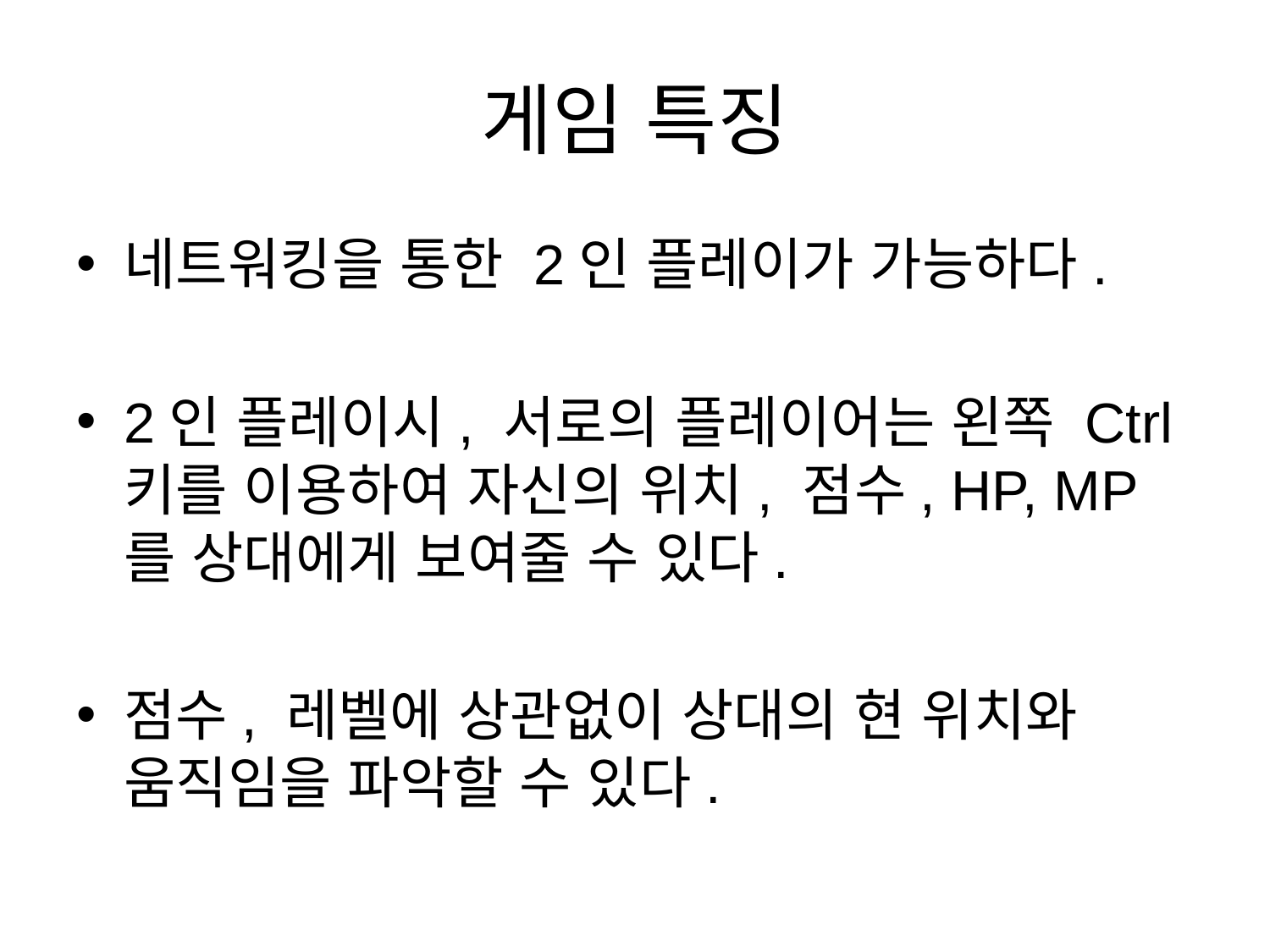

# 게임 특징
네트워킹을 통한 2인 플레이가 가능하다.

2인 플레이시, 서로의 플레이어는 왼쪽 Ctrl키를 이용하여 자신의 위치, 점수, HP, MP를 상대에게 보여줄 수 있다.

점수, 레벨에 상관없이 상대의 현 위치와 움직임을 파악할 수 있다.